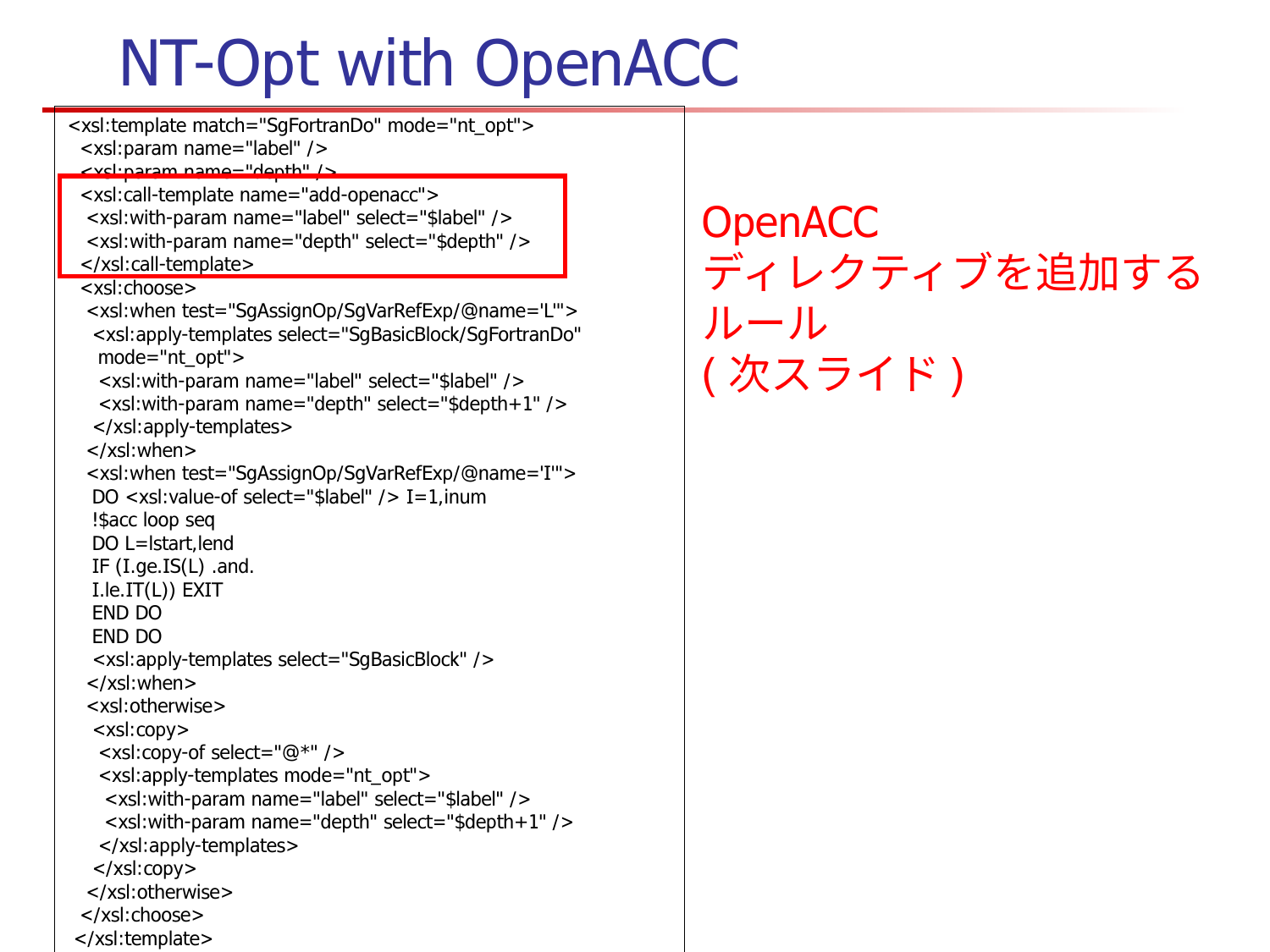

# NT-Opt with OpenACC
<xsl:template match="SgFortranDo" mode="nt_opt">
  <xsl:param name="label" />
  <xsl:param name="depth" />
  <xsl:call-template name="add-openacc">
   <xsl:with-param name="label" select="$label" />
   <xsl:with-param name="depth" select="$depth" />
  </xsl:call-template>
  <xsl:choose>
   <xsl:when test="SgAssignOp/SgVarRefExp/@name='L'">
    <xsl:apply-templates select="SgBasicBlock/SgFortranDo"
     mode="nt_opt">
     <xsl:with-param name="label" select="$label" />
     <xsl:with-param name="depth" select="$depth+1" />
    </xsl:apply-templates>
   </xsl:when>
   <xsl:when test="SgAssignOp/SgVarRefExp/@name='I'">
    DO <xsl:value-of select="$label" /> I=1,inum
    !$acc loop seq
    DO L=lstart,lend
    IF (I.ge.IS(L) .and.
    I.le.IT(L)) EXIT
    END DO
    END DO
    <xsl:apply-templates select="SgBasicBlock" />
   </xsl:when>
   <xsl:otherwise>
    <xsl:copy>
     <xsl:copy-of select="@*" />
     <xsl:apply-templates mode="nt_opt">
      <xsl:with-param name="label" select="$label" />
      <xsl:with-param name="depth" select="$depth+1" />
     </xsl:apply-templates>
    </xsl:copy>
   </xsl:otherwise>
  </xsl:choose>
 </xsl:template>

OpenACC
ディレクティブを追加するルール
(次スライド)